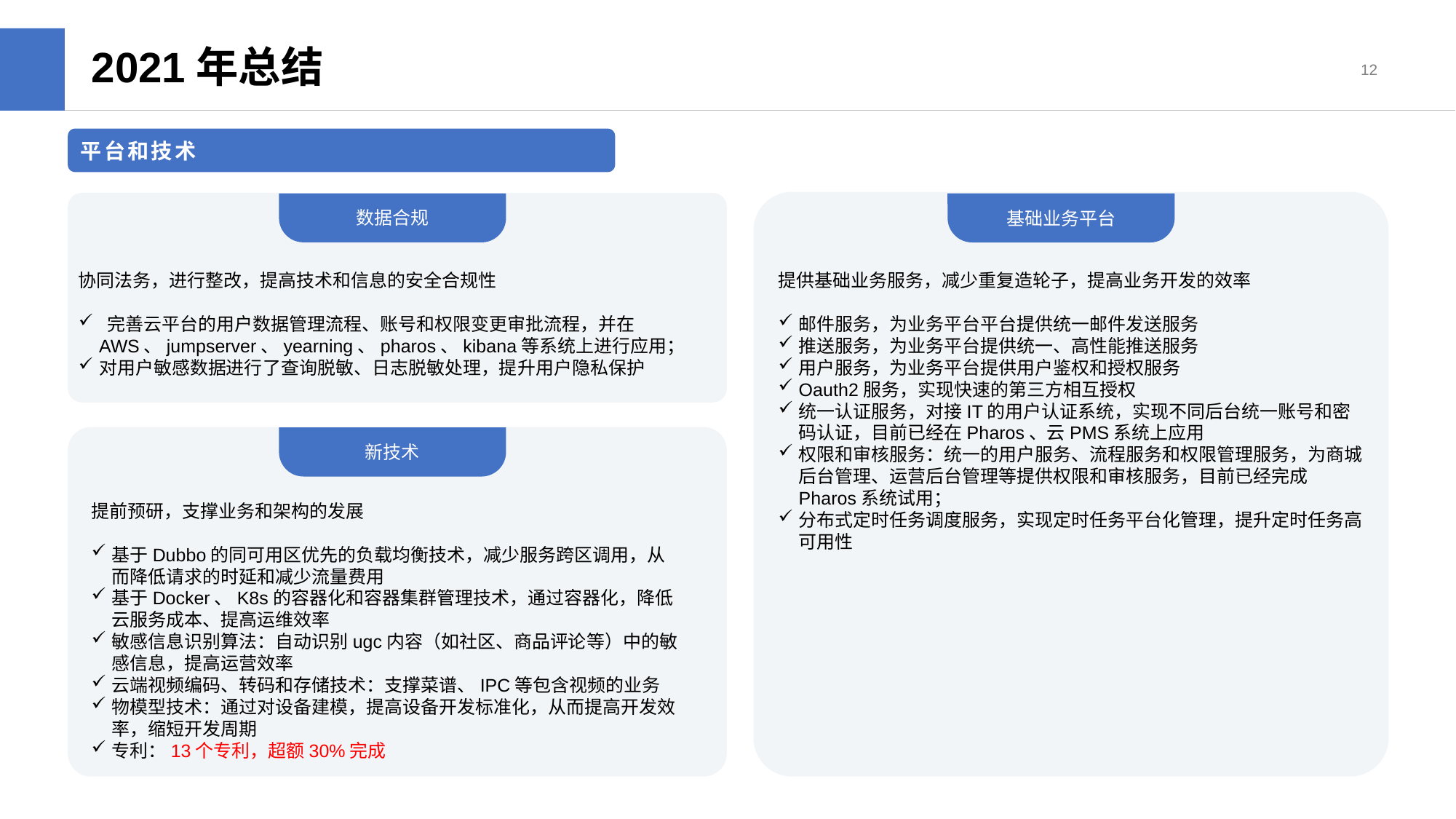

2021年总结
12
平台和技术

数据合规

基础业务平台
协同法务，进行整改，提高技术和信息的安全合规性

 完善云平台的用户数据管理流程、账号和权限变更审批流程，并在AWS、jumpserver、yearning、pharos、kibana等系统上进行应用；
对用户敏感数据进行了查询脱敏、日志脱敏处理，提升用户隐私保护
提供基础业务服务，减少重复造轮子，提高业务开发的效率

邮件服务，为业务平台平台提供统一邮件发送服务
推送服务，为业务平台提供统一、高性能推送服务
用户服务，为业务平台提供用户鉴权和授权服务
Oauth2服务，实现快速的第三方相互授权
统一认证服务，对接IT的用户认证系统，实现不同后台统一账号和密码认证，目前已经在Pharos、云PMS系统上应用
权限和审核服务：统一的用户服务、流程服务和权限管理服务，为商城后台管理、运营后台管理等提供权限和审核服务，目前已经完成Pharos系统试用；
分布式定时任务调度服务，实现定时任务平台化管理，提升定时任务高可用性

新技术
提前预研，支撑业务和架构的发展

基于Dubbo的同可用区优先的负载均衡技术，减少服务跨区调用，从而降低请求的时延和减少流量费用
基于Docker、K8s的容器化和容器集群管理技术，通过容器化，降低云服务成本、提高运维效率
敏感信息识别算法：自动识别ugc内容（如社区、商品评论等）中的敏感信息，提高运营效率
云端视频编码、转码和存储技术：支撑菜谱、IPC等包含视频的业务
物模型技术：通过对设备建模，提高设备开发标准化，从而提高开发效率，缩短开发周期
专利：13个专利，超额30%完成